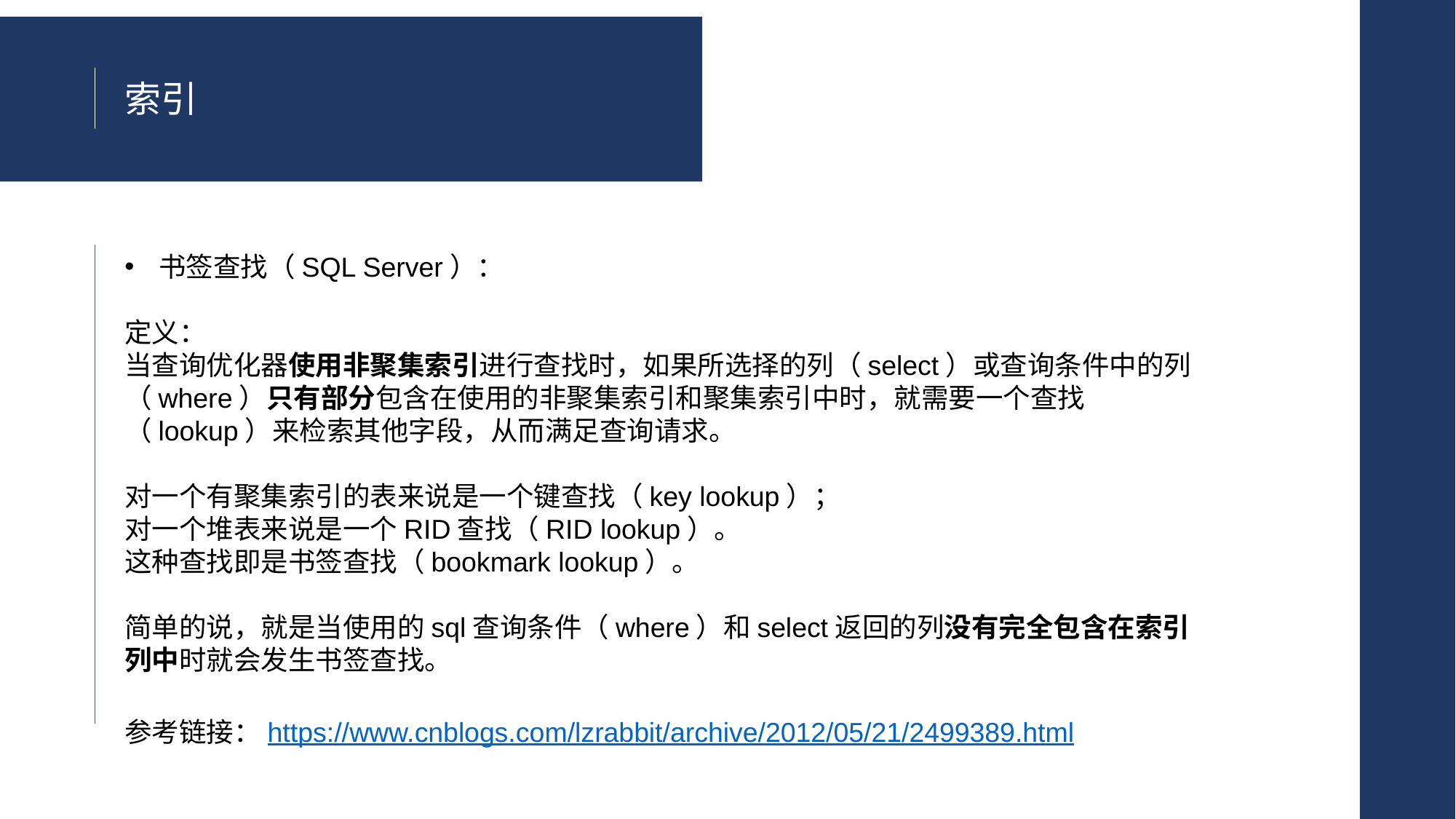

索引
书签查找（SQL Server）：

定义：
当查询优化器使用非聚集索引进行查找时，如果所选择的列（select）或查询条件中的列（where）只有部分包含在使用的非聚集索引和聚集索引中时，就需要一个查找（lookup）来检索其他字段，从而满足查询请求。

对一个有聚集索引的表来说是一个键查找（key lookup）；
对一个堆表来说是一个RID查找（RID lookup）。
这种查找即是书签查找（bookmark lookup）。

简单的说，就是当使用的sql查询条件（where）和select返回的列没有完全包含在索引列中时就会发生书签查找。

参考链接：https://www.cnblogs.com/lzrabbit/archive/2012/05/21/2499389.html